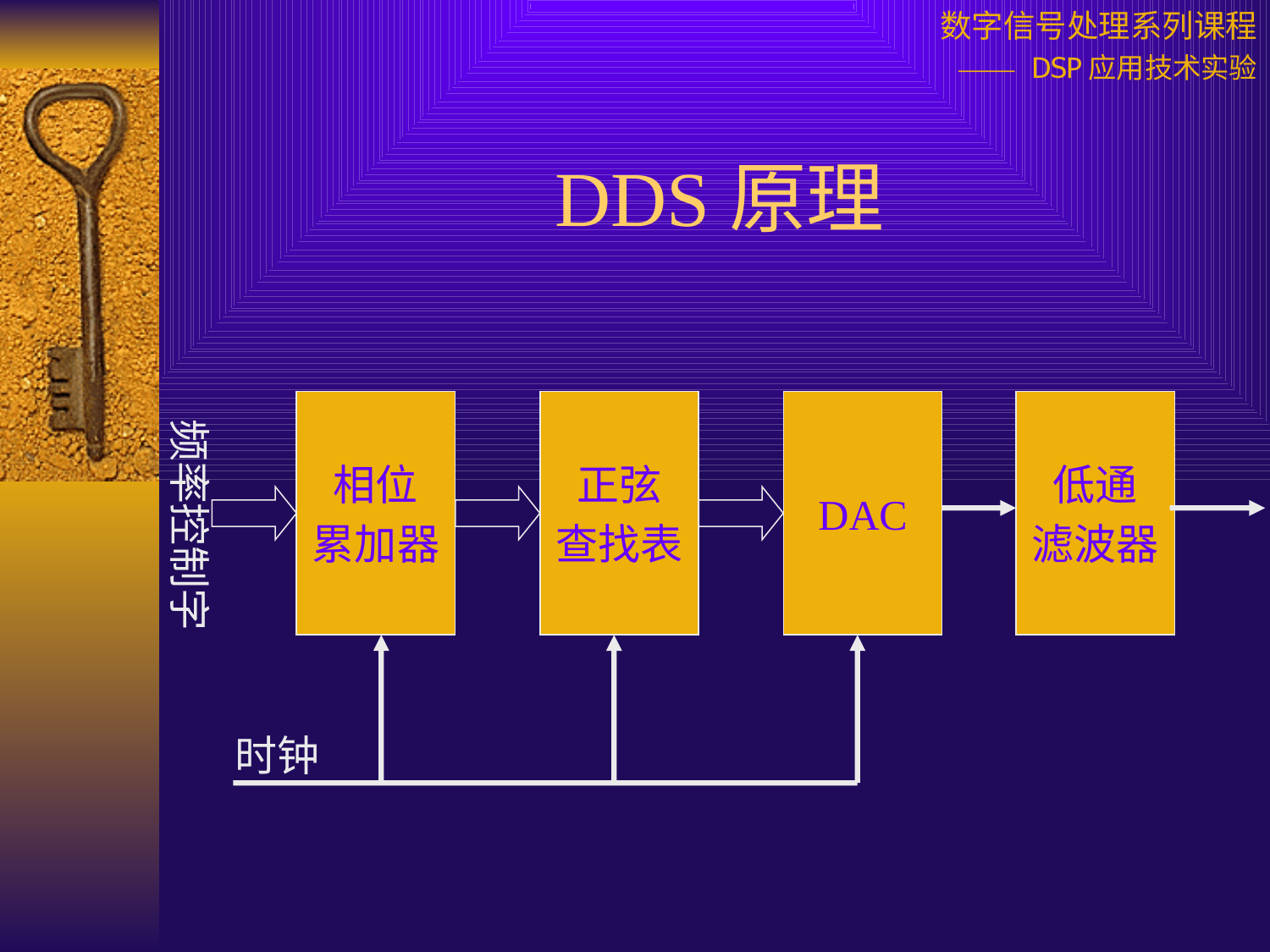

# DDS原理
相位
累加器
正弦
查找表
DAC
低通
滤波器
频率控制字

时钟